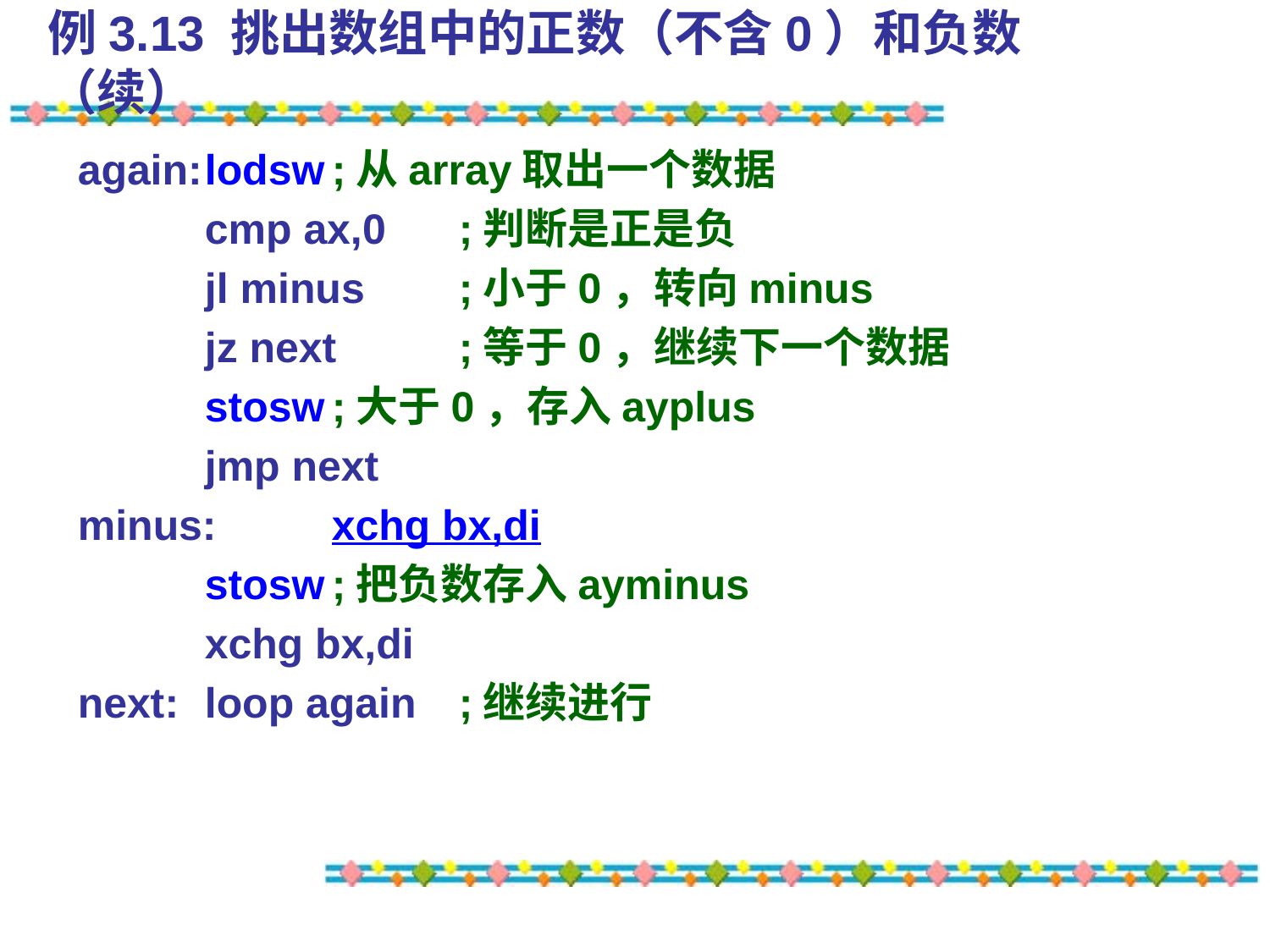

# 例3.13 挑出数组中的正数（不含0）和负数（续）
again:	lodsw	;从array取出一个数据
	cmp ax,0	;判断是正是负
	jl minus	;小于0，转向minus
	jz next	;等于0，继续下一个数据
	stosw	;大于0，存入ayplus
	jmp next
minus:	xchg bx,di
	stosw	;把负数存入ayminus
	xchg bx,di
next:	loop again	;继续进行